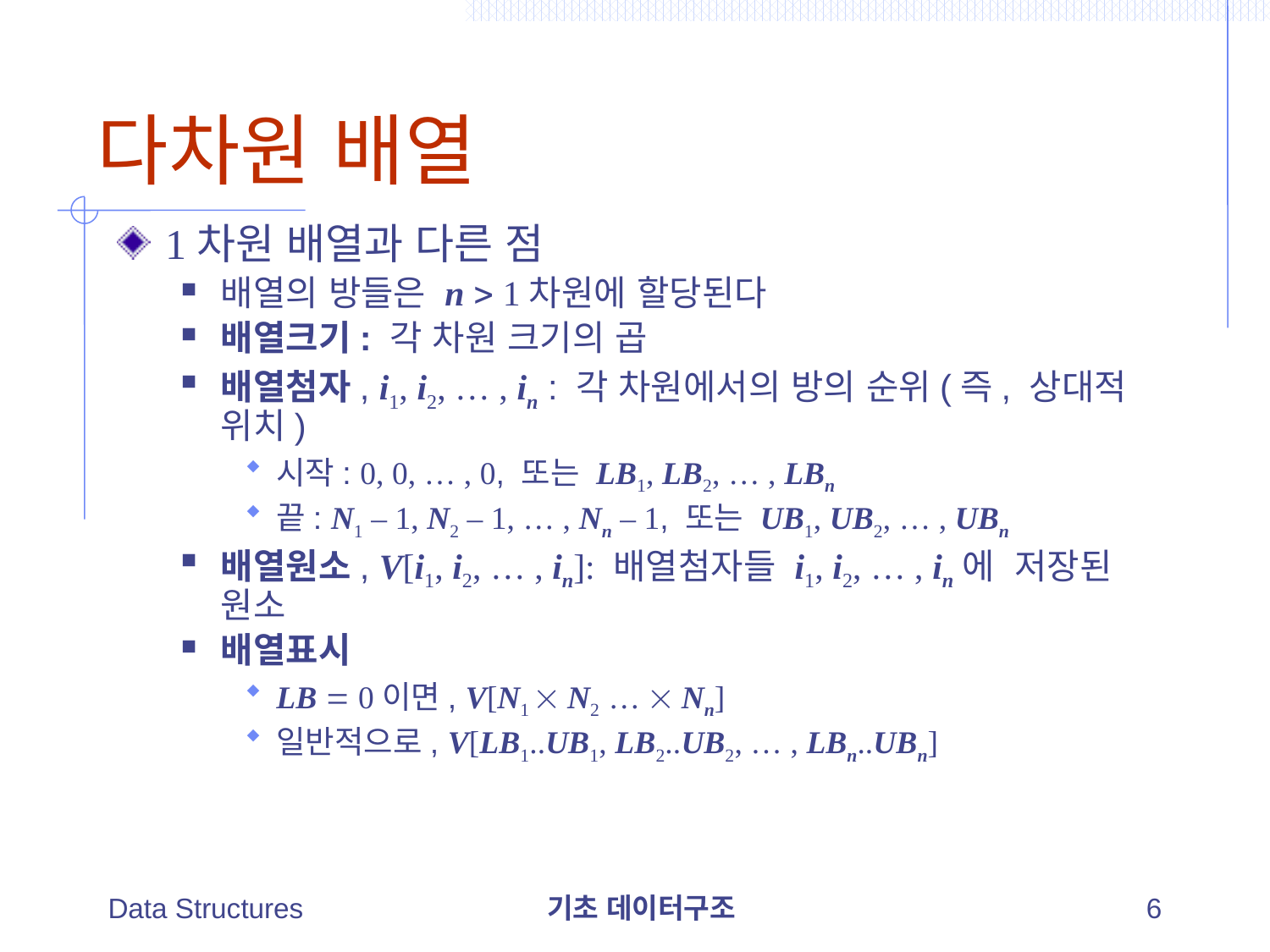

# 다차원 배열
1차원 배열과 다른 점
배열의 방들은 n > 1차원에 할당된다
배열크기: 각 차원 크기의 곱
배열첨자, i1, i2, … , in : 각 차원에서의 방의 순위(즉, 상대적 위치)
시작: 0, 0, … , 0, 또는 LB1, LB2, … , LBn
끝: N1 – 1, N2 – 1, … , Nn – 1, 또는 UB1, UB2, … , UBn
배열원소, V[i1, i2, … , in]: 배열첨자들 i1, i2, … , in에  저장된 원소
배열표시
LB = 0이면, V[N1 × N2 … × Nn]
일반적으로, V[LB1..UB1, LB2..UB2, … , LBn..UBn]
Data Structures
기초 데이터구조
6